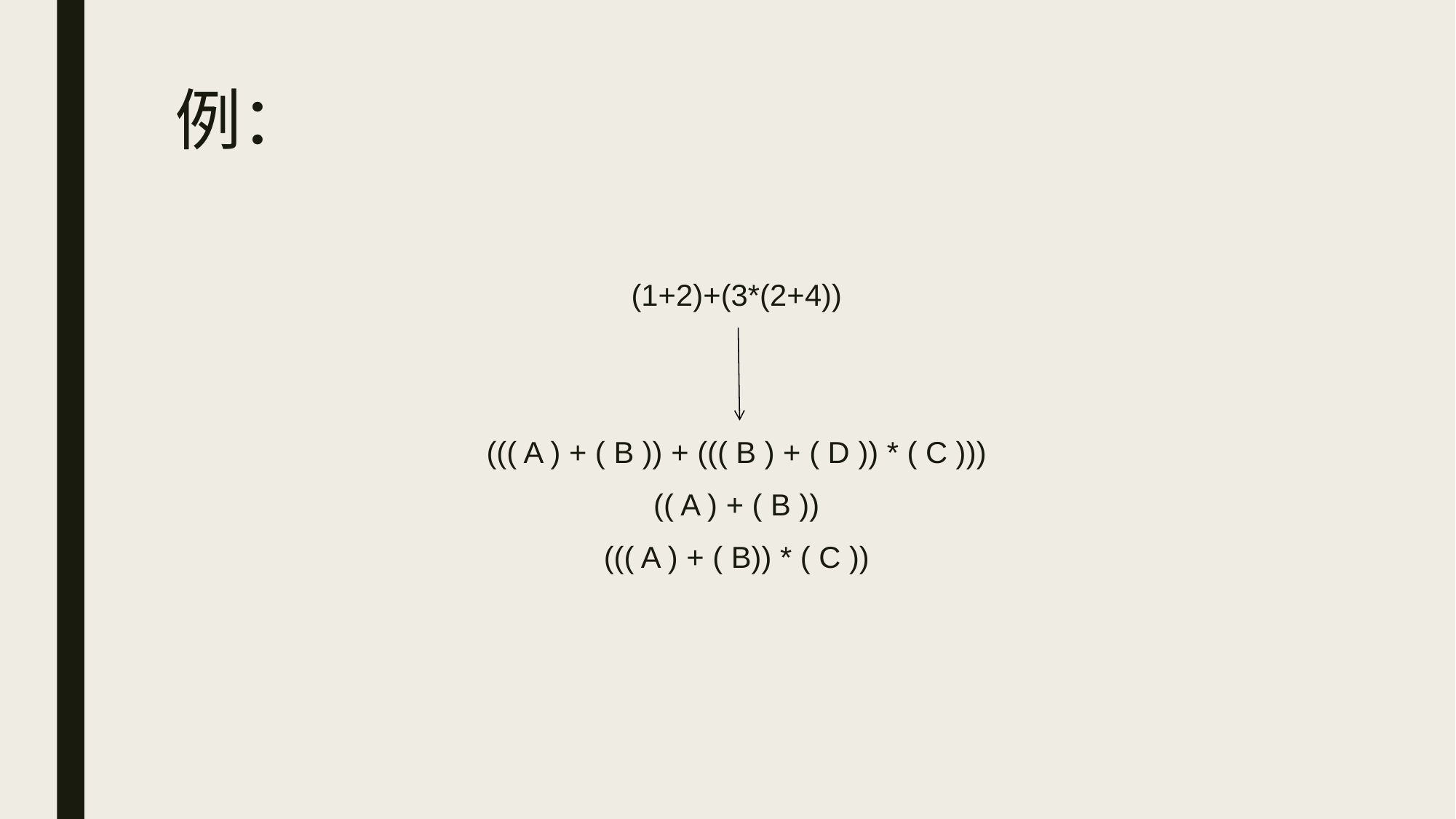

# 例：
(1+2)+(3*(2+4))

((( A ) + ( B )) + ((( B ) + ( D )) * ( C )))
(( A ) + ( B ))
((( A ) + ( B)) * ( C ))